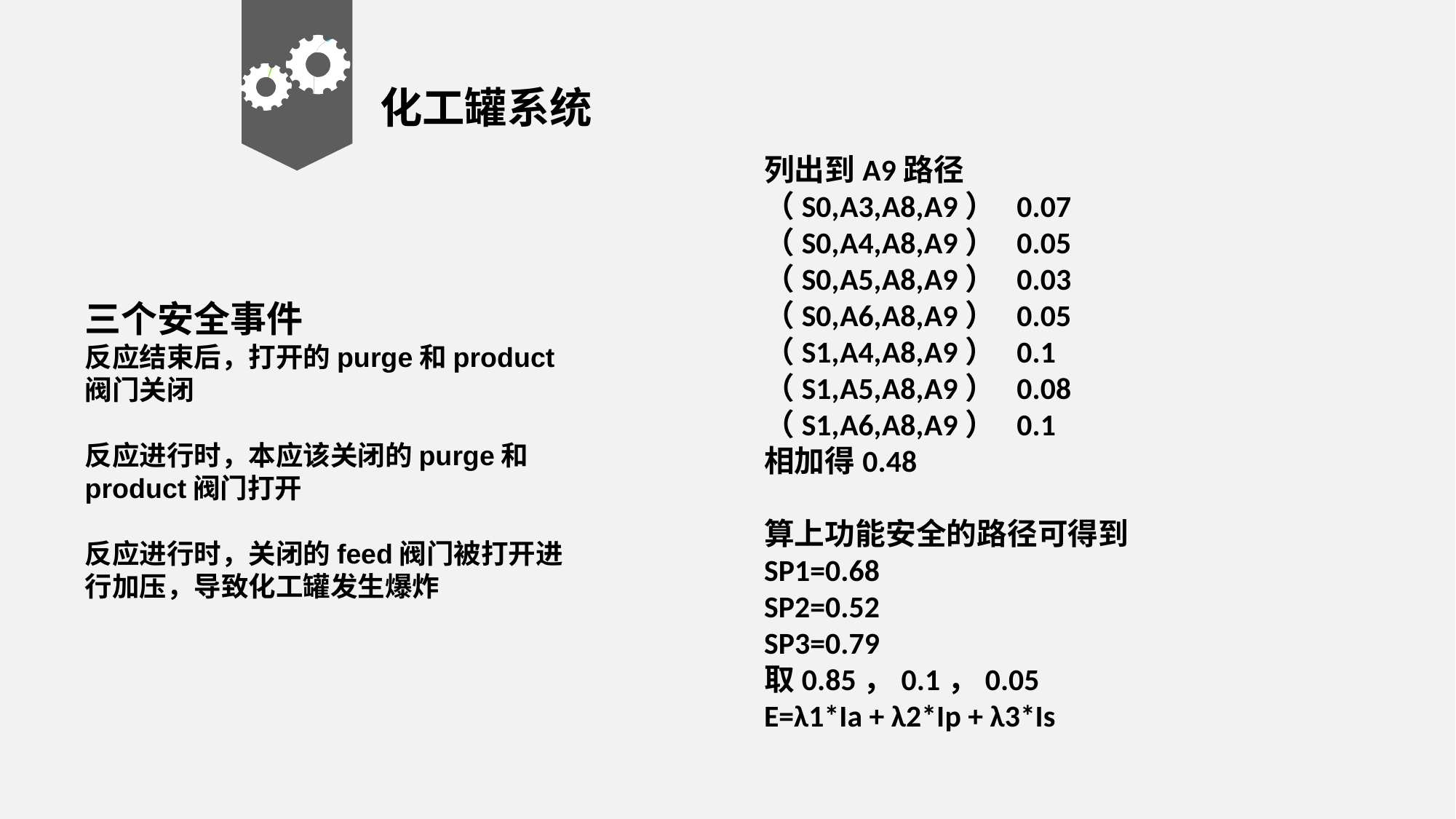

化工罐系统
列出到A9路径
（S0,A3,A8,A9）  0.07
（S0,A4,A8,A9）  0.05
（S0,A5,A8,A9）  0.03
（S0,A6,A8,A9）  0.05
（S1,A4,A8,A9）  0.1
（S1,A5,A8,A9）  0.08
（S1,A6,A8,A9）  0.1
相加得0.48

算上功能安全的路径可得到
SP1=0.68
SP2=0.52
SP3=0.79
取0.85，0.1，0.05
E=λ1*Ia + λ2*Ip + λ3*Is
三个安全事件
反应结束后，打开的purge和product阀门关闭

反应进行时，本应该关闭的purge和product阀门打开

反应进行时，关闭的feed阀门被打开进行加压，导致化工罐发生爆炸